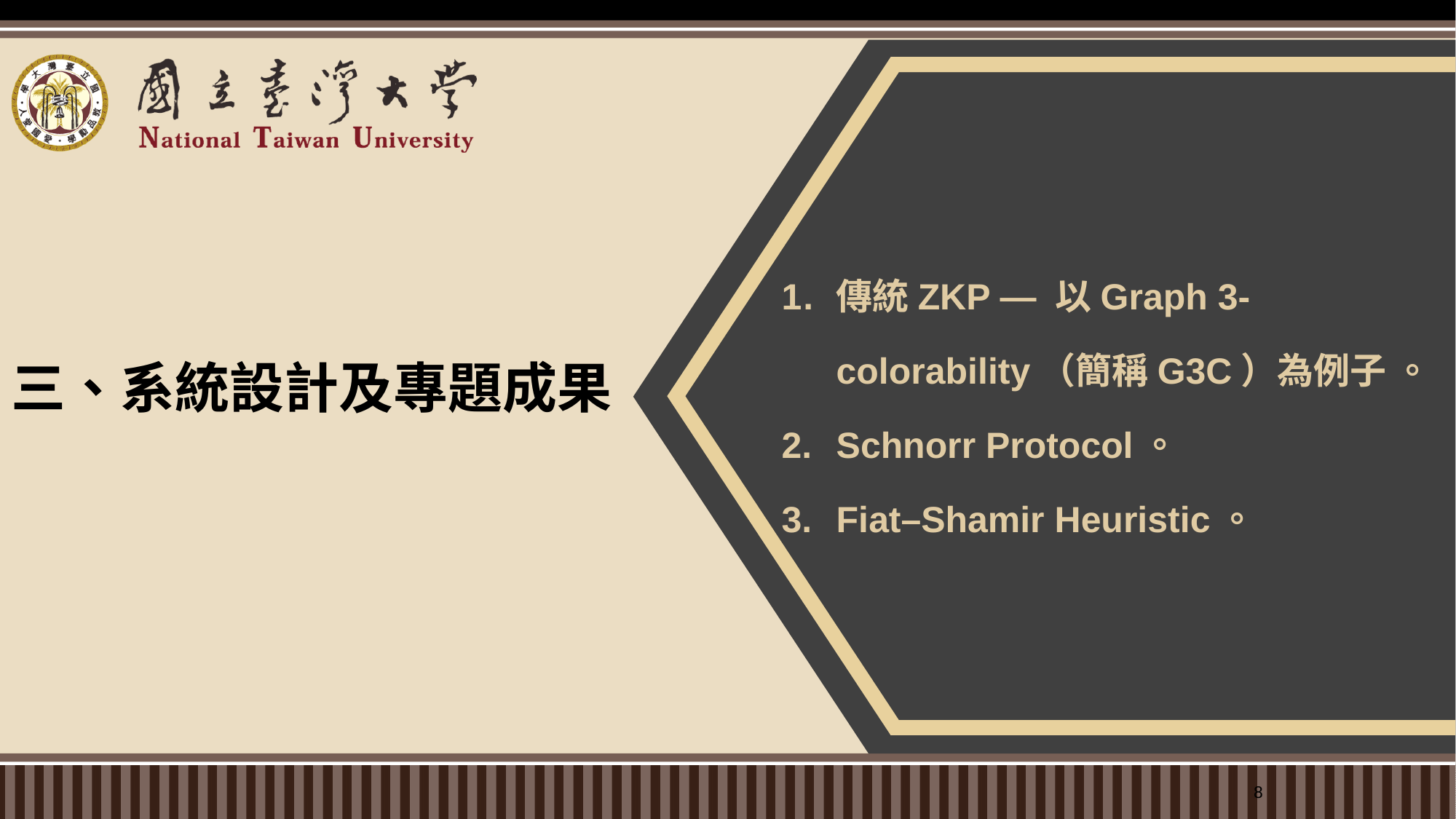

傳統ZKP — 以Graph 3-colorability（簡稱G3C）為例子 。
Schnorr Protocol。
Fiat–Shamir Heuristic。

# 三、系統設計及專題成果
8